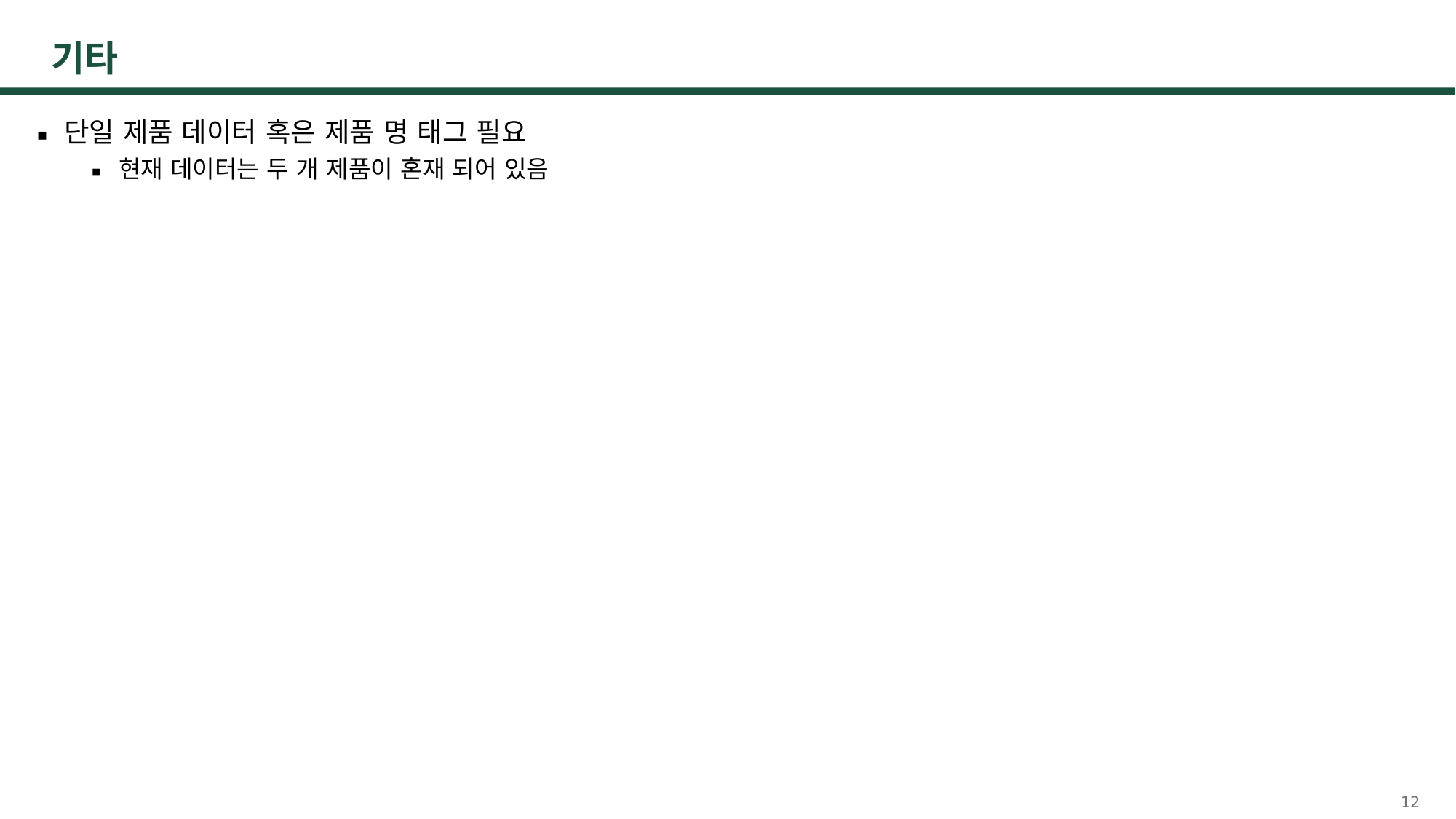

# 기타
단일 제품 데이터 혹은 제품 명 태그 필요
현재 데이터는 두 개 제품이 혼재 되어 있음

12